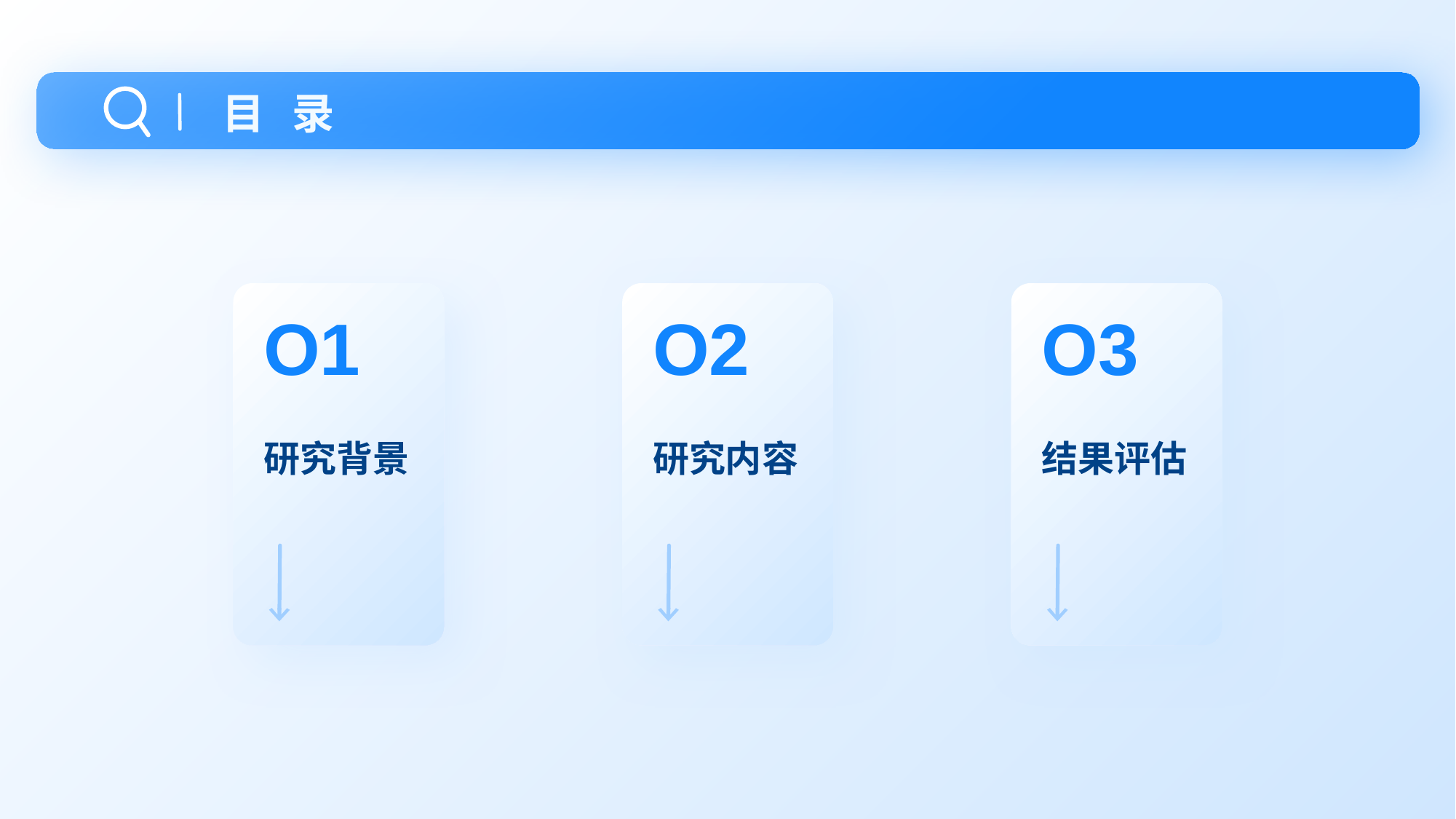

目 录

O1
O2
O3
研究背景
研究内容
结果评估